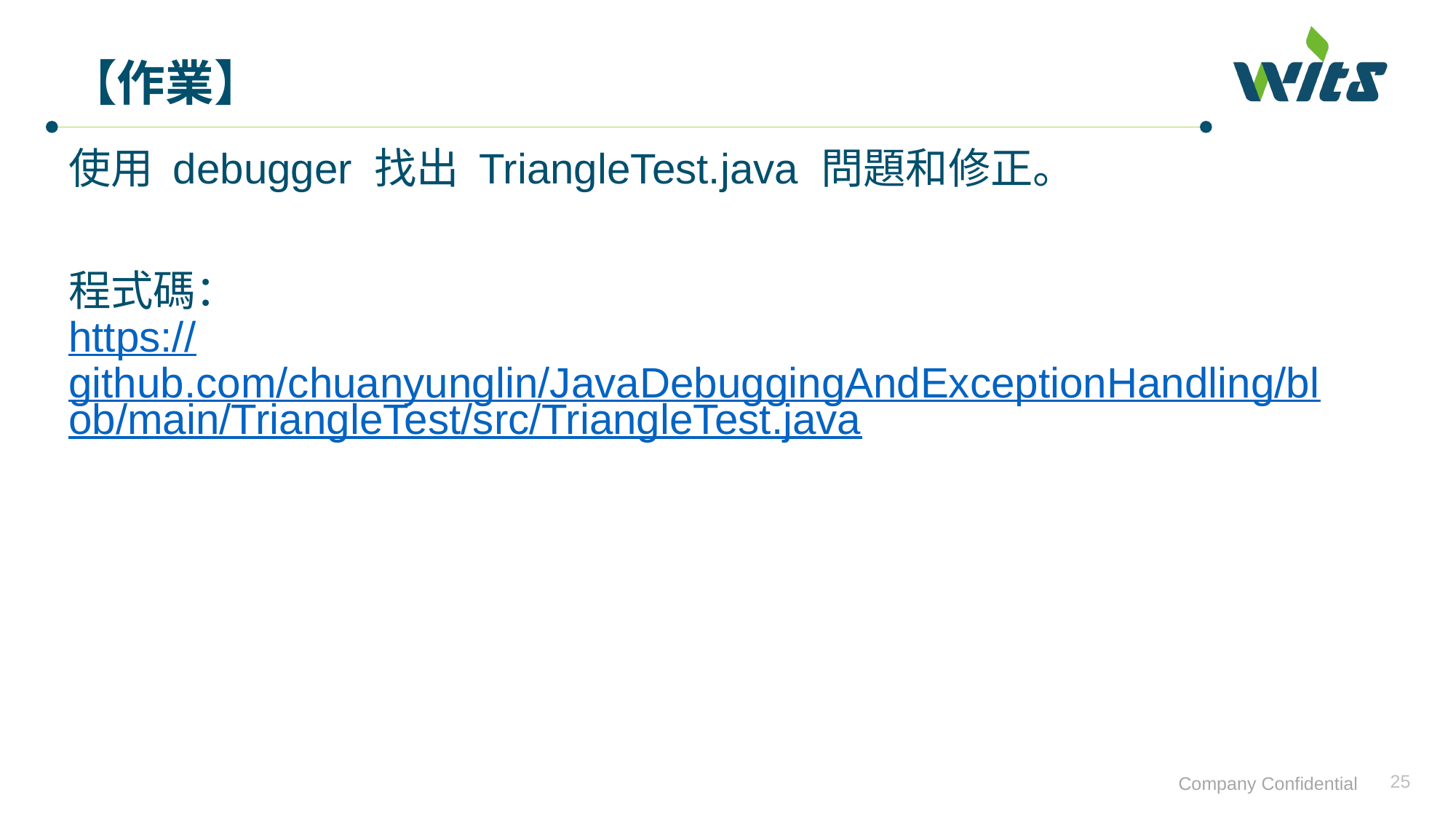

# 【作業】
使用 debugger 找出 TriangleTest.java 問題和修正。

程式碼：
https://github.com/chuanyunglin/JavaDebuggingAndExceptionHandling/blob/main/TriangleTest/src/TriangleTest.java

25